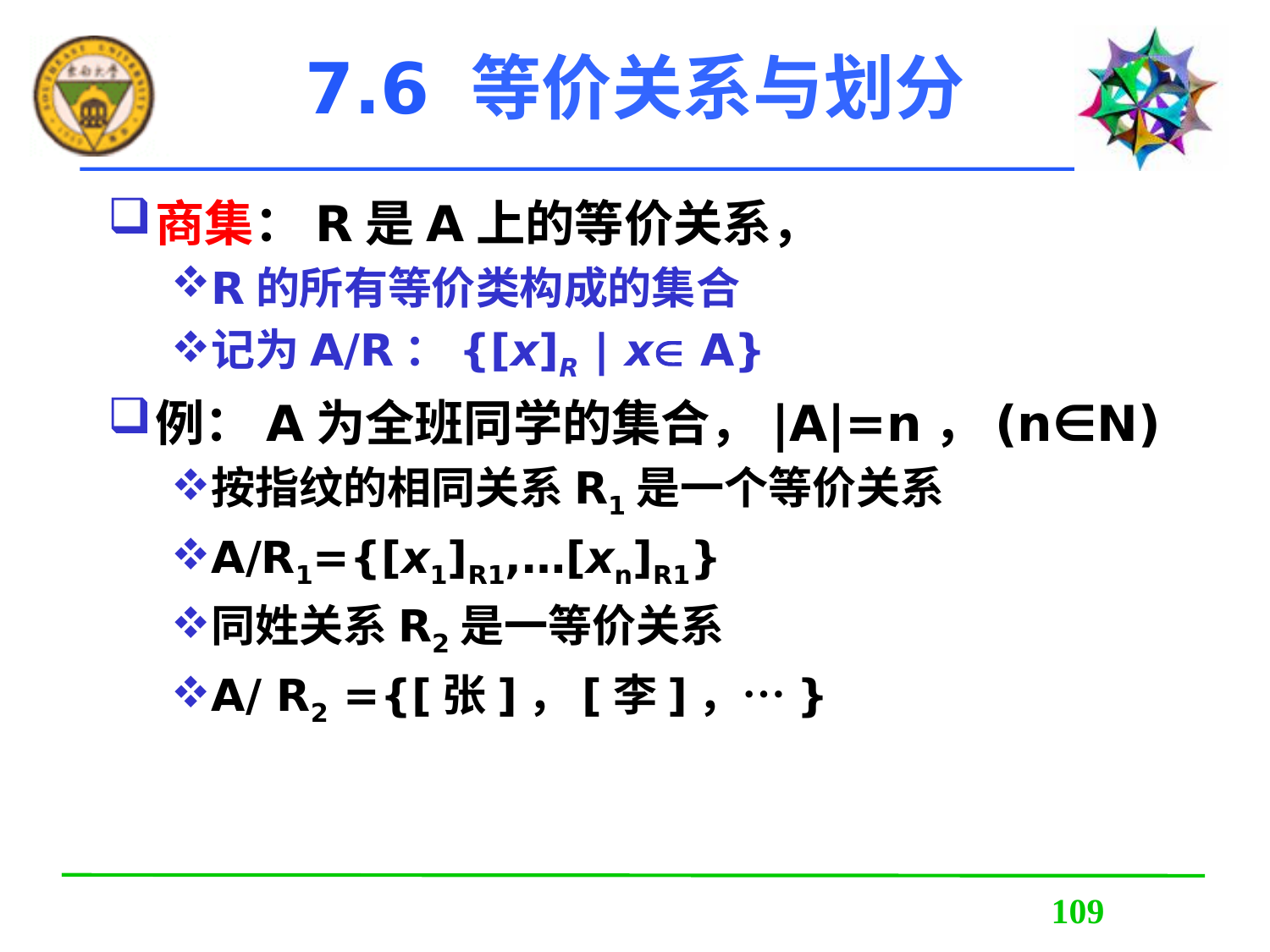

# 7.6 等价关系与划分
商集：R是A上的等价关系，
R的所有等价类构成的集合
记为A/R：{[x]R | x∈ A}
例：A为全班同学的集合，|A|=n，(n∈N)
按指纹的相同关系R1是一个等价关系
A/R1={[x1]R1,…[xn]R1}
同姓关系R2是一等价关系
A/ R2 ={[张]，[李]，…}